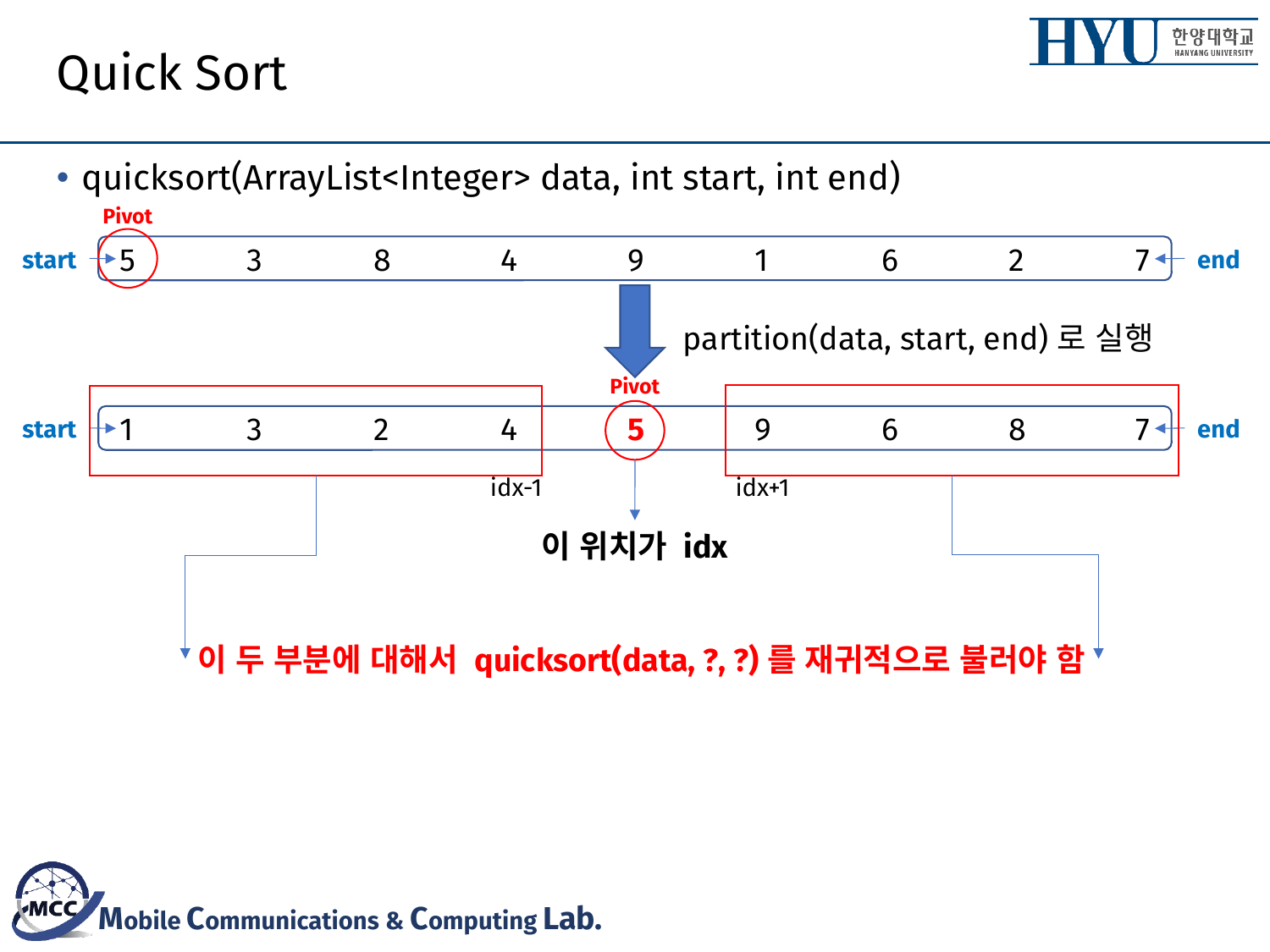

# Quick Sort

quicksort(ArrayList<Integer> data, int start, int end)
Pivot

5	3	8	4	9	1	6	2	7
start
end

partition(data, start, end)로 실행
Pivot

1	3	2	4	5	9	6	8	7
start
end

idx-1
idx+1
이 위치가 idx
이 두 부분에 대해서 quicksort(data, ?, ?)를 재귀적으로 불러야 함